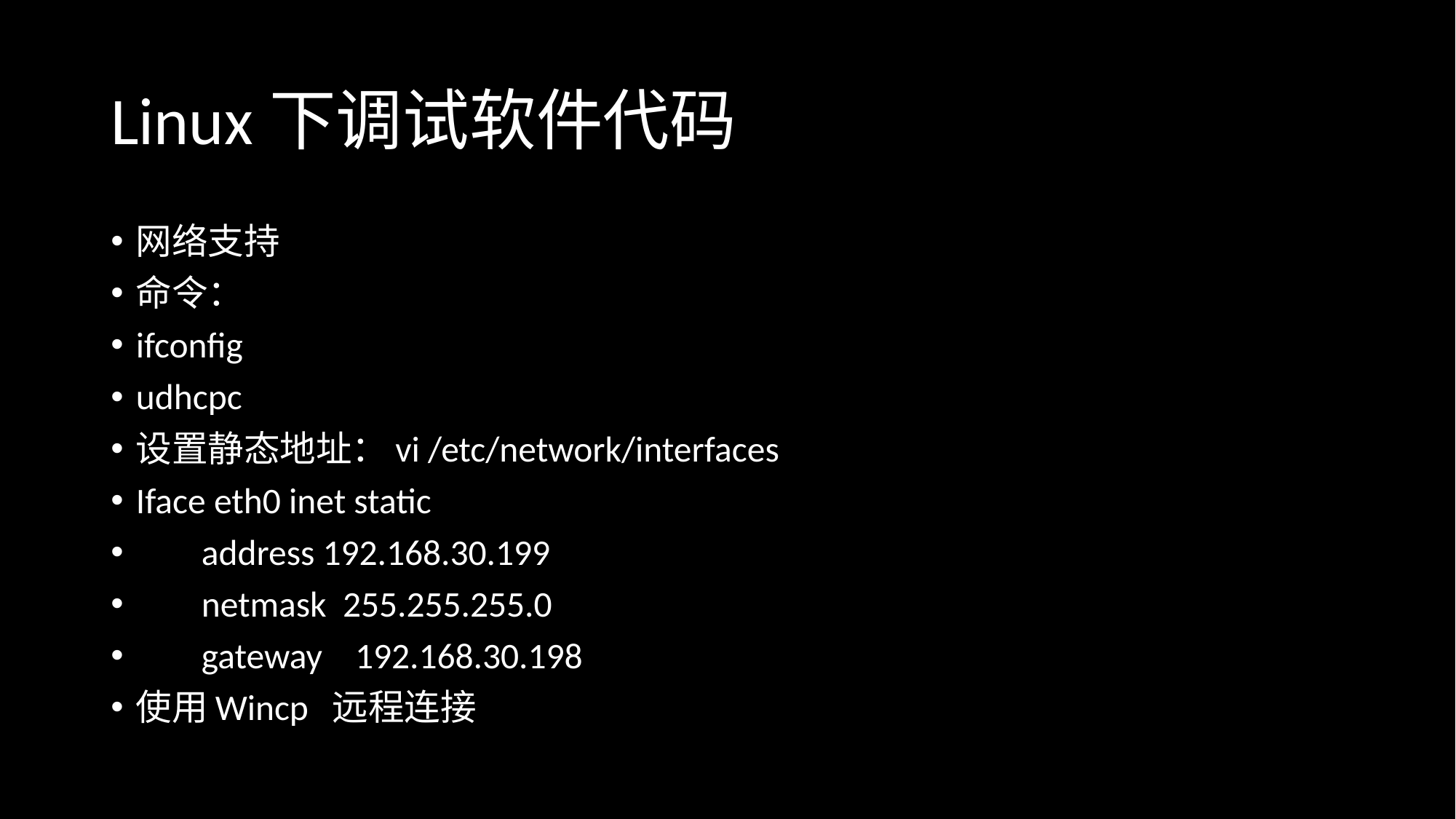

# Linux下调试软件代码
网络支持
命令：
ifconfig
udhcpc
设置静态地址：vi /etc/network/interfaces
Iface eth0 inet static
        address 192.168.30.199
        netmask  255.255.255.0
        gateway    192.168.30.198
使用Wincp  远程连接